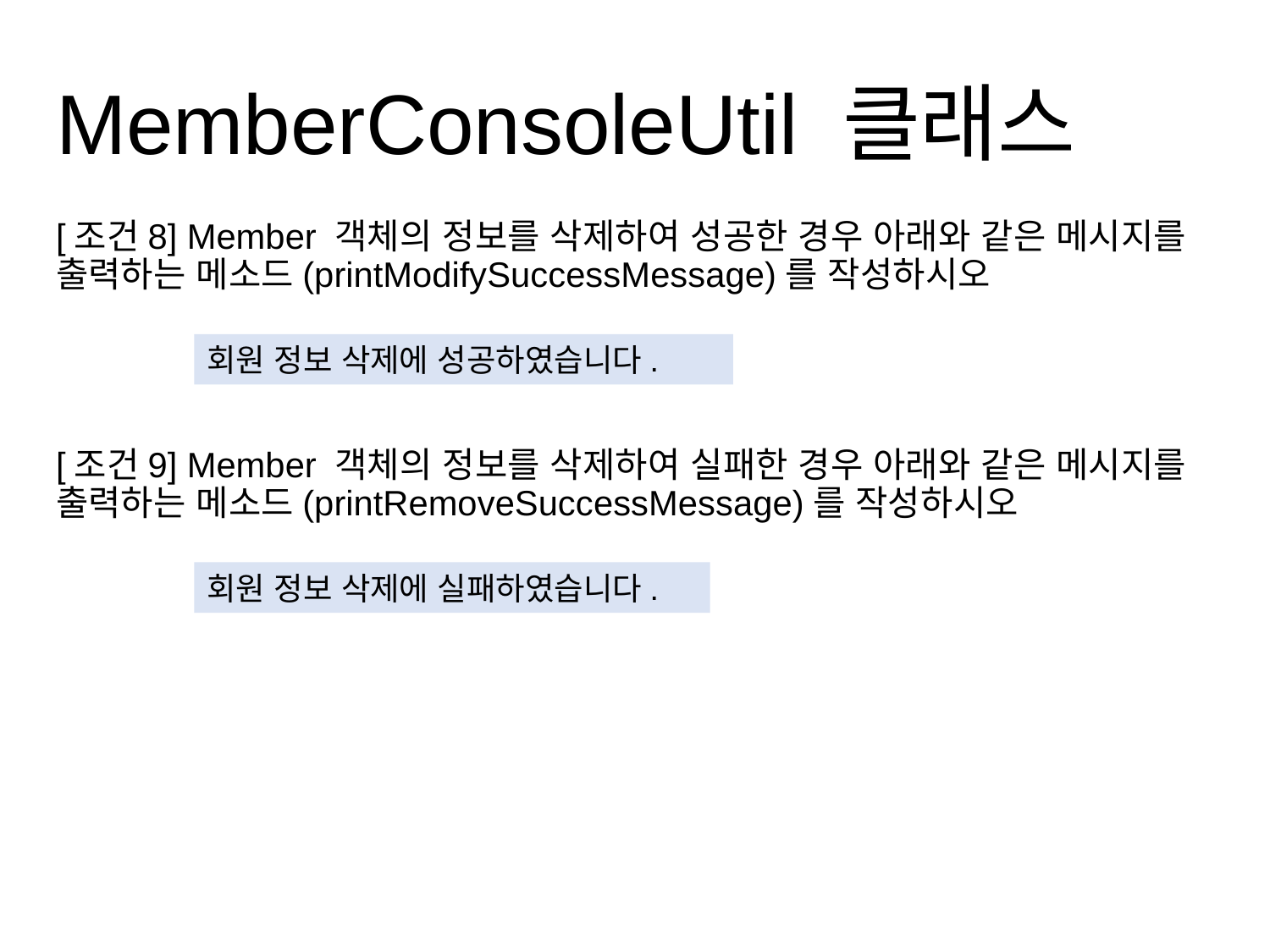

# MemberConsoleUtil 클래스
[조건8] Member 객체의 정보를 삭제하여 성공한 경우 아래와 같은 메시지를 출력하는 메소드(printModifySuccessMessage)를 작성하시오

회원 정보 삭제에 성공하였습니다.
[조건9] Member 객체의 정보를 삭제하여 실패한 경우 아래와 같은 메시지를 출력하는 메소드(printRemoveSuccessMessage)를 작성하시오

회원 정보 삭제에 실패하였습니다.